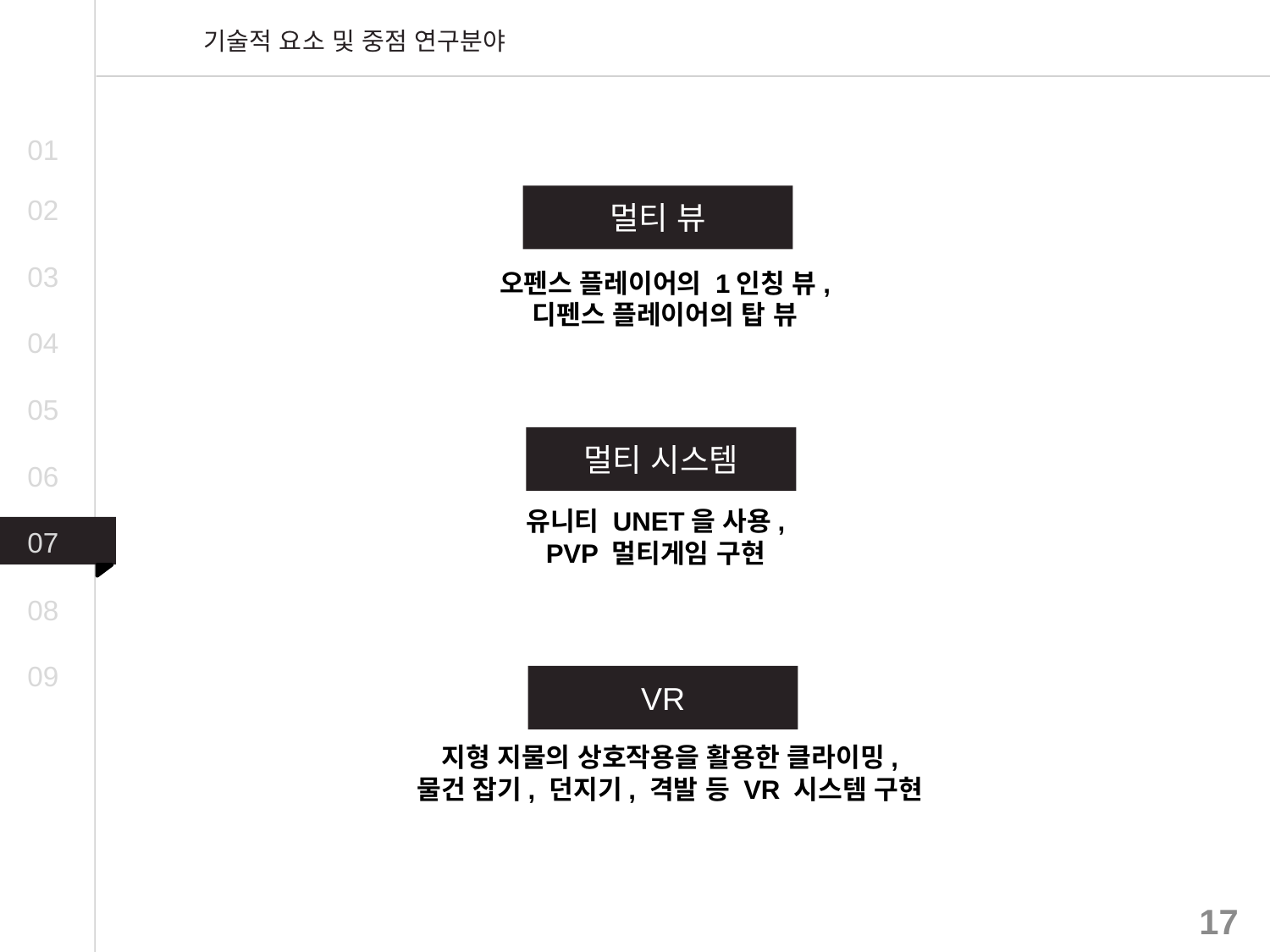

기술적 요소 및 중점 연구분야
01
멀티 뷰
오펜스 플레이어의 1인칭 뷰,
디펜스 플레이어의 탑 뷰
02
03
04
05
멀티 시스템
유니티 UNET을 사용,
PVP 멀티게임 구현

06

07
08
09
VR
지형 지물의 상호작용을 활용한 클라이밍,
물건 잡기, 던지기, 격발 등 VR 시스템 구현
17